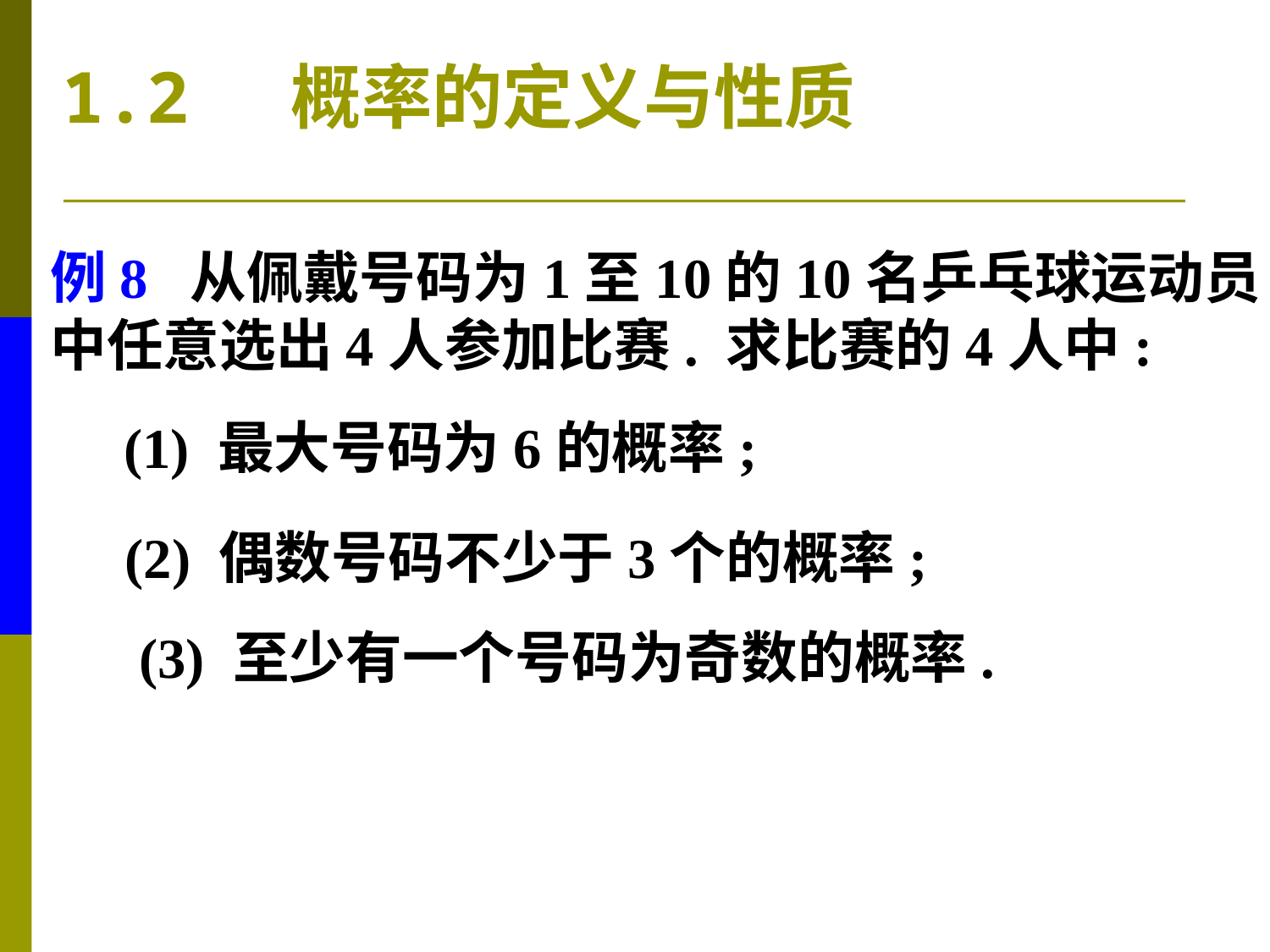

1.2  概率的定义与性质
例8  从佩戴号码为1至10的10名乒乓球运动员
中任意选出4人参加比赛. 求比赛的4人中:
(1) 最大号码为6的概率;
(2) 偶数号码不少于3个的概率;
(3) 至少有一个号码为奇数的概率.